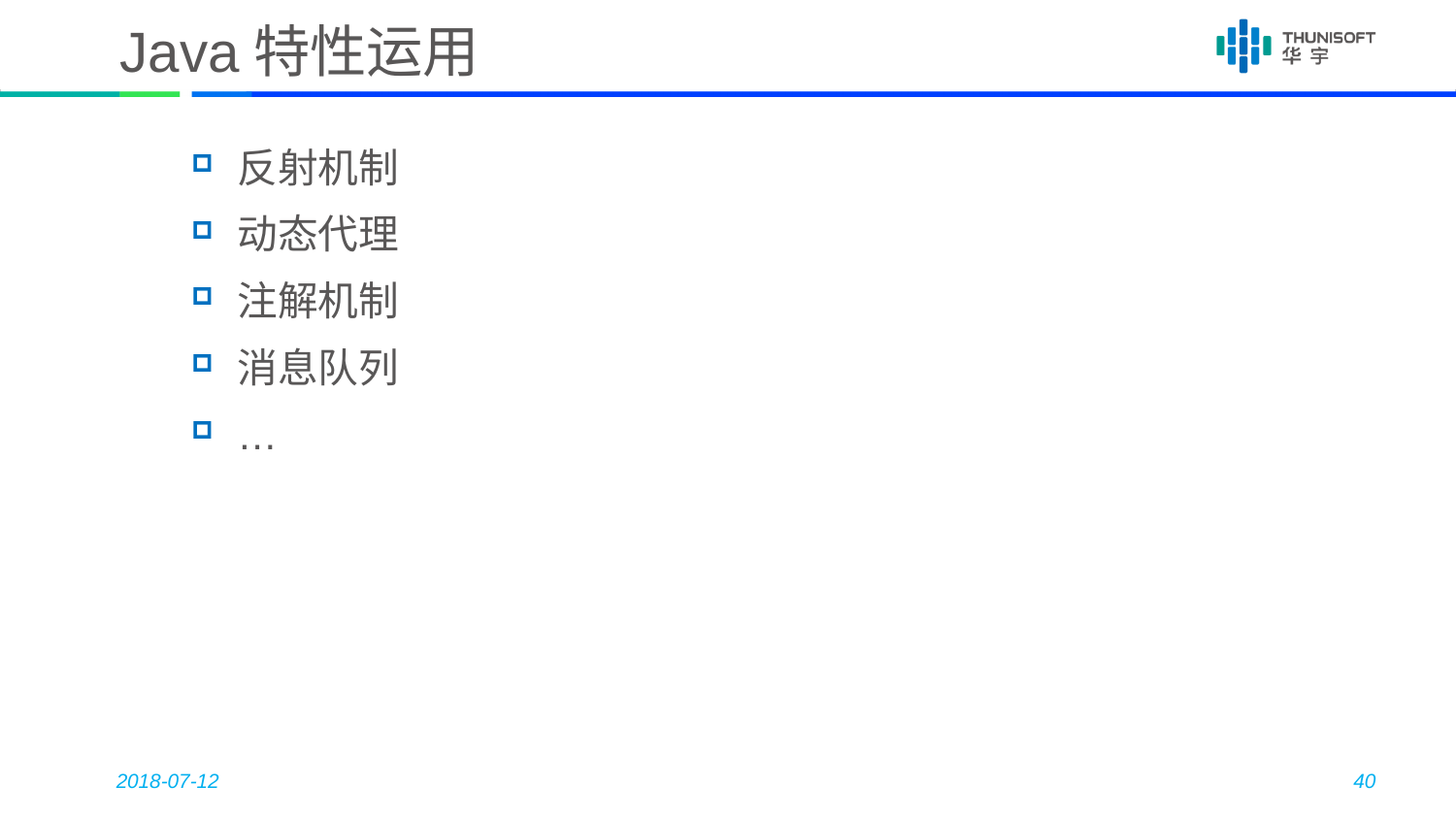

# Java特性运用
反射机制
动态代理
注解机制
消息队列
…

2018-07-12
40